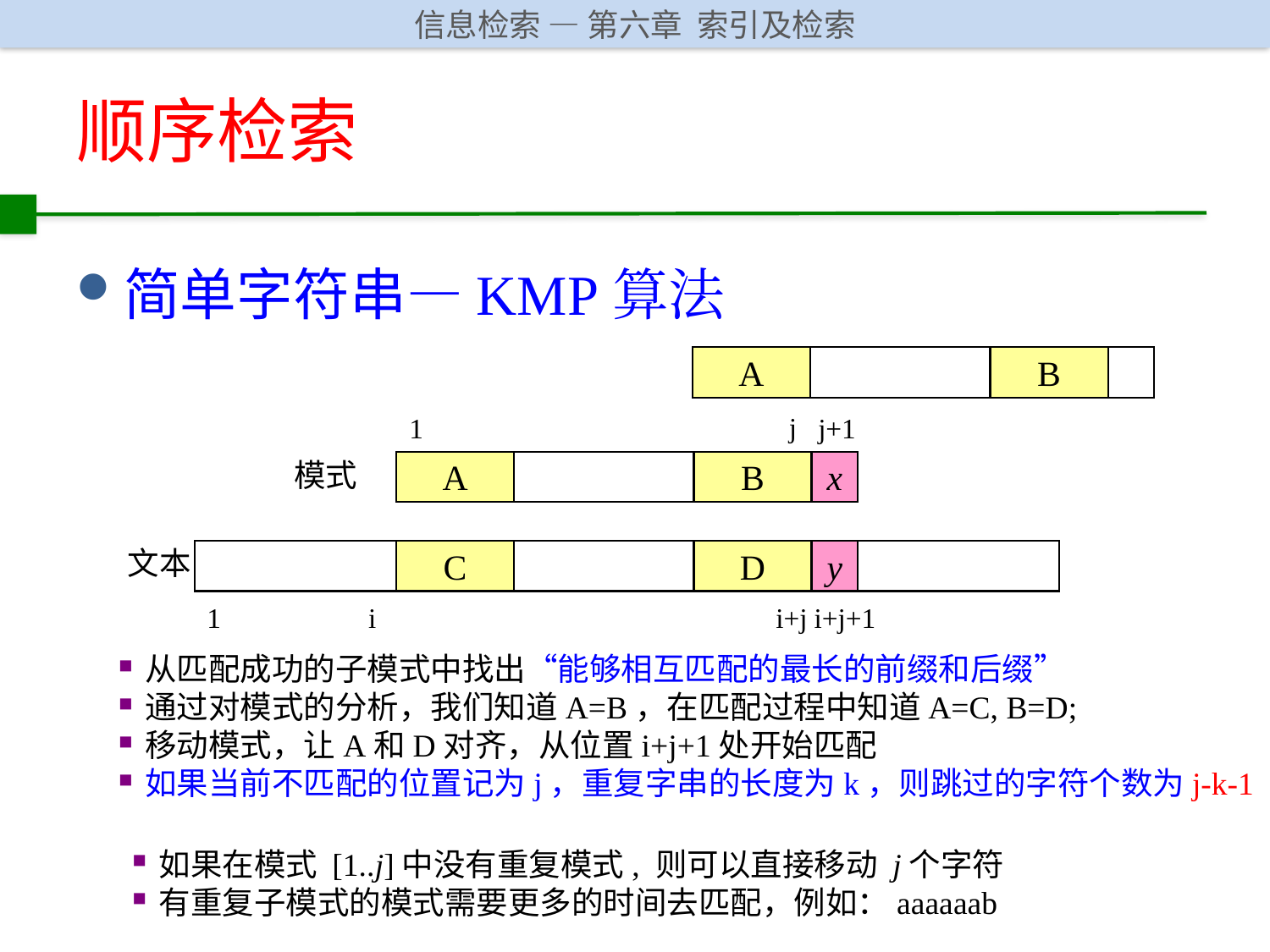

# 顺序检索
简单字符串—KMP算法
A

B

j
1
j+1
模式
A

B
x
文本

C

D
y

1
i
i+j
i+j+1
从匹配成功的子模式中找出“能够相互匹配的最长的前缀和后缀”
通过对模式的分析，我们知道A=B，在匹配过程中知道A=C, B=D;
移动模式，让A和D对齐，从位置i+j+1处开始匹配
如果当前不匹配的位置记为j，重复字串的长度为k，则跳过的字符个数为j-k-1
如果在模式 [1..j]中没有重复模式, 则可以直接移动 j个字符
有重复子模式的模式需要更多的时间去匹配，例如：aaaaaab